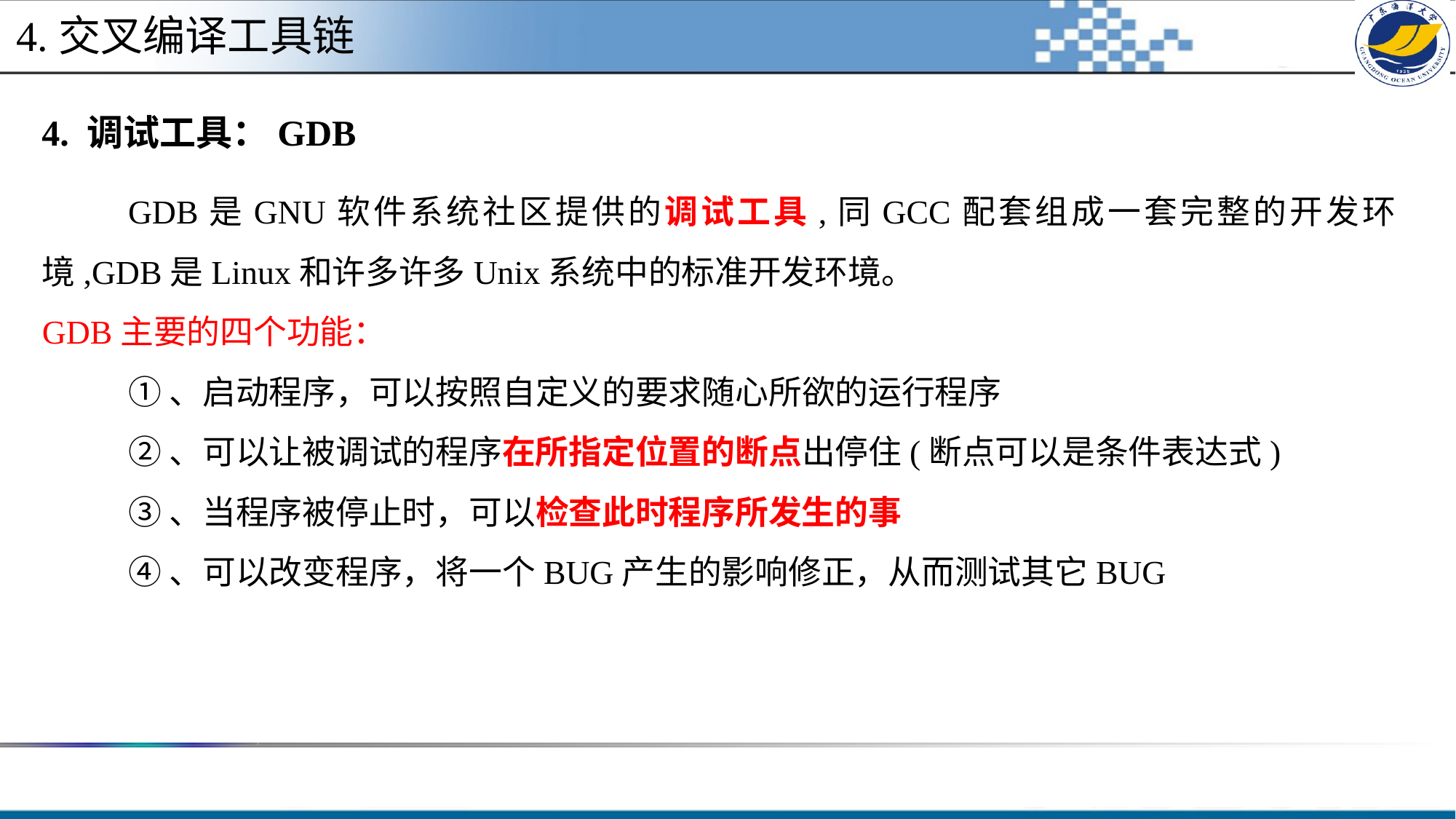

4.交叉编译工具链

4. 调试工具：GDB
       GDB是GNU软件系统社区提供的调试工具,同GCC配套组成一套完整的开发环境,GDB是Linux和许多许多Unix系统中的标准开发环境。
GDB主要的四个功能：
①、启动程序，可以按照自定义的要求随心所欲的运行程序
②、可以让被调试的程序在所指定位置的断点出停住(断点可以是条件表达式)
③、当程序被停止时，可以检查此时程序所发生的事
④、可以改变程序，将一个BUG产生的影响修正，从而测试其它BUG